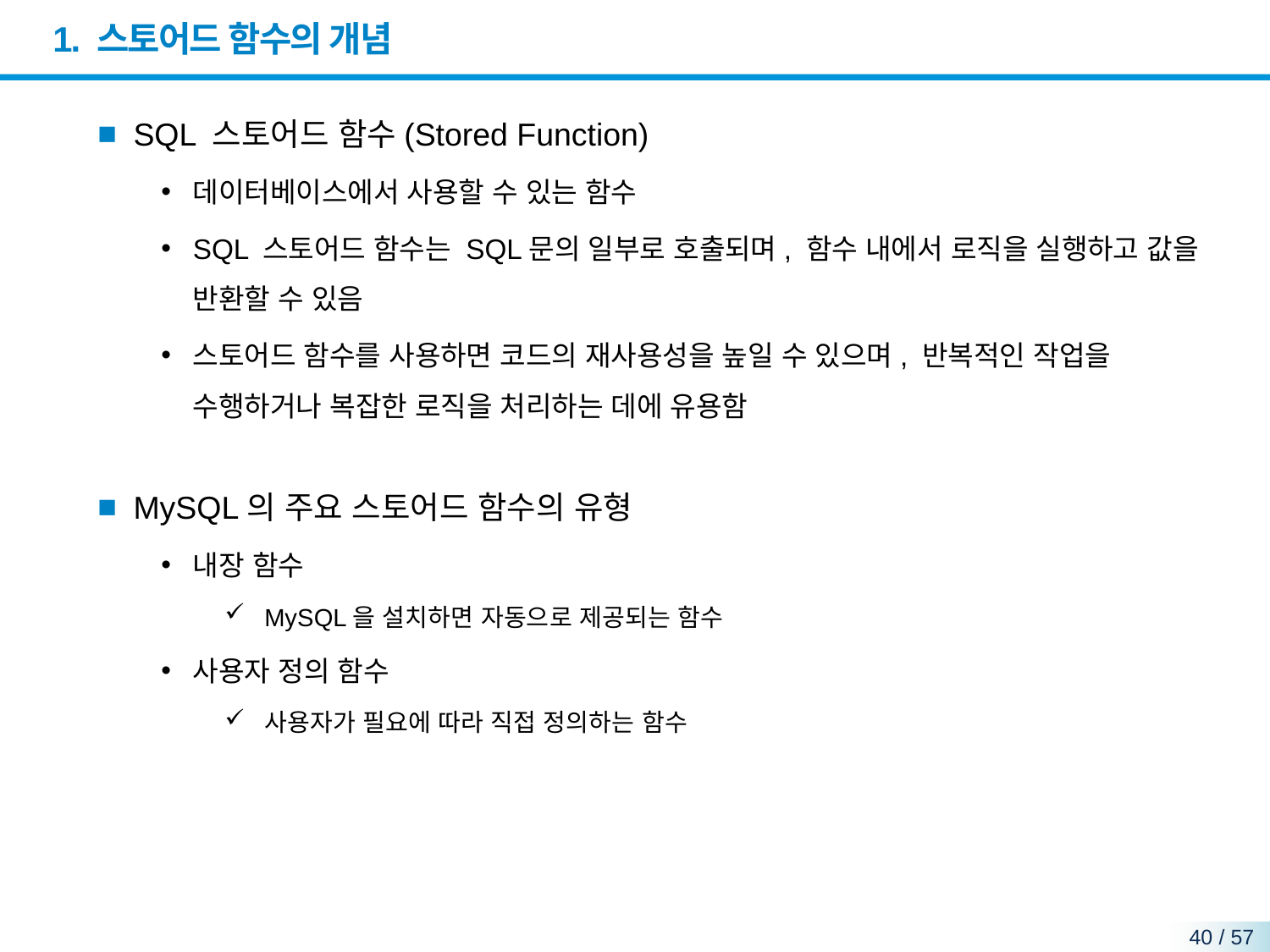

# 1. 스토어드 함수의 개념
SQL 스토어드 함수(Stored Function)
데이터베이스에서 사용할 수 있는 함수
SQL 스토어드 함수는 SQL문의 일부로 호출되며, 함수 내에서 로직을 실행하고 값을 반환할 수 있음
스토어드 함수를 사용하면 코드의 재사용성을 높일 수 있으며, 반복적인 작업을 수행하거나 복잡한 로직을 처리하는 데에 유용함

MySQL의 주요 스토어드 함수의 유형
내장 함수
MySQL을 설치하면 자동으로 제공되는 함수
사용자 정의 함수
사용자가 필요에 따라 직접 정의하는 함수